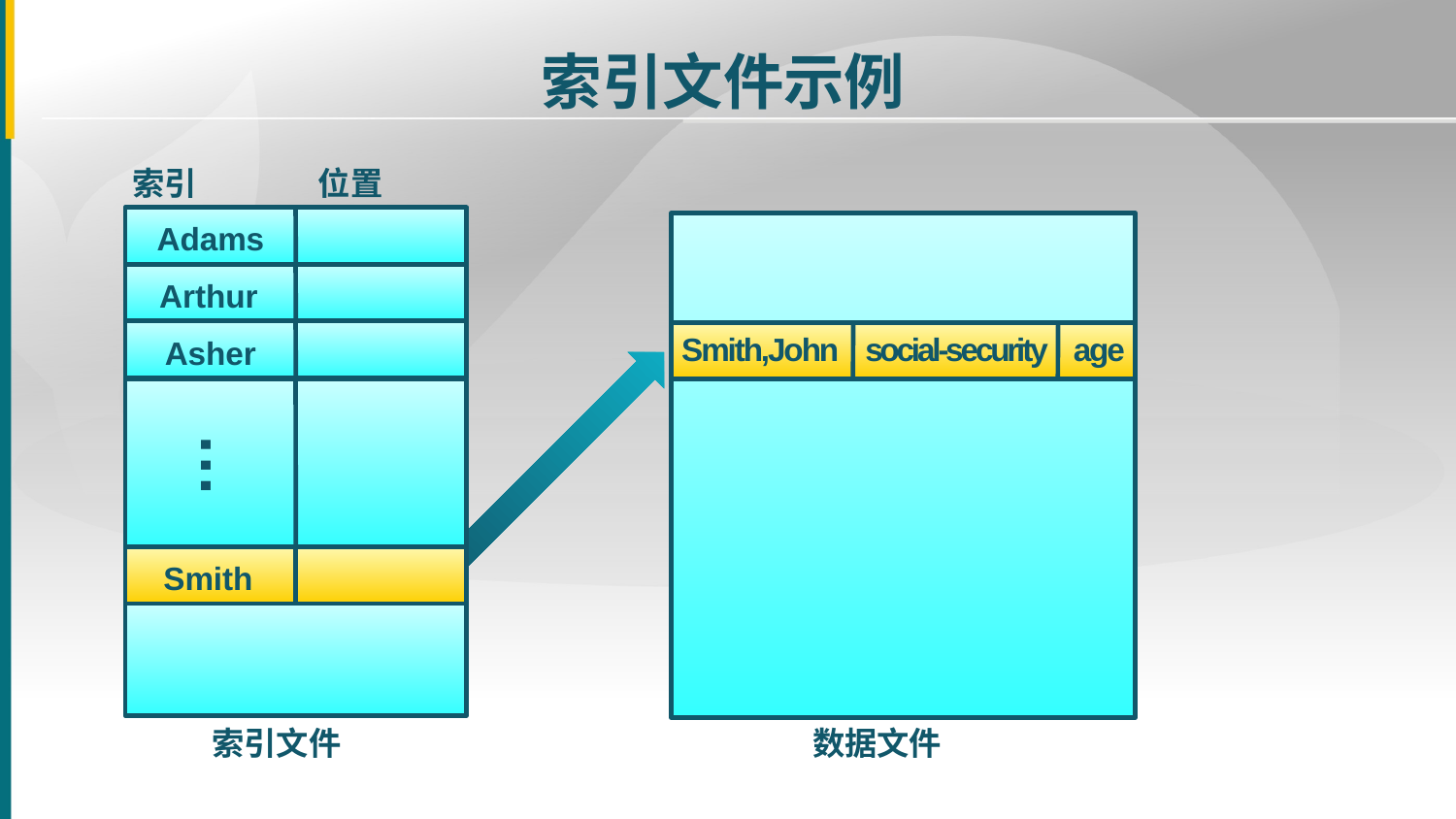

索引文件示例

索引
位置

Adams

Arthur

Asher
…

Smith

索引文件

Smith,John

social-security
age
数据文件